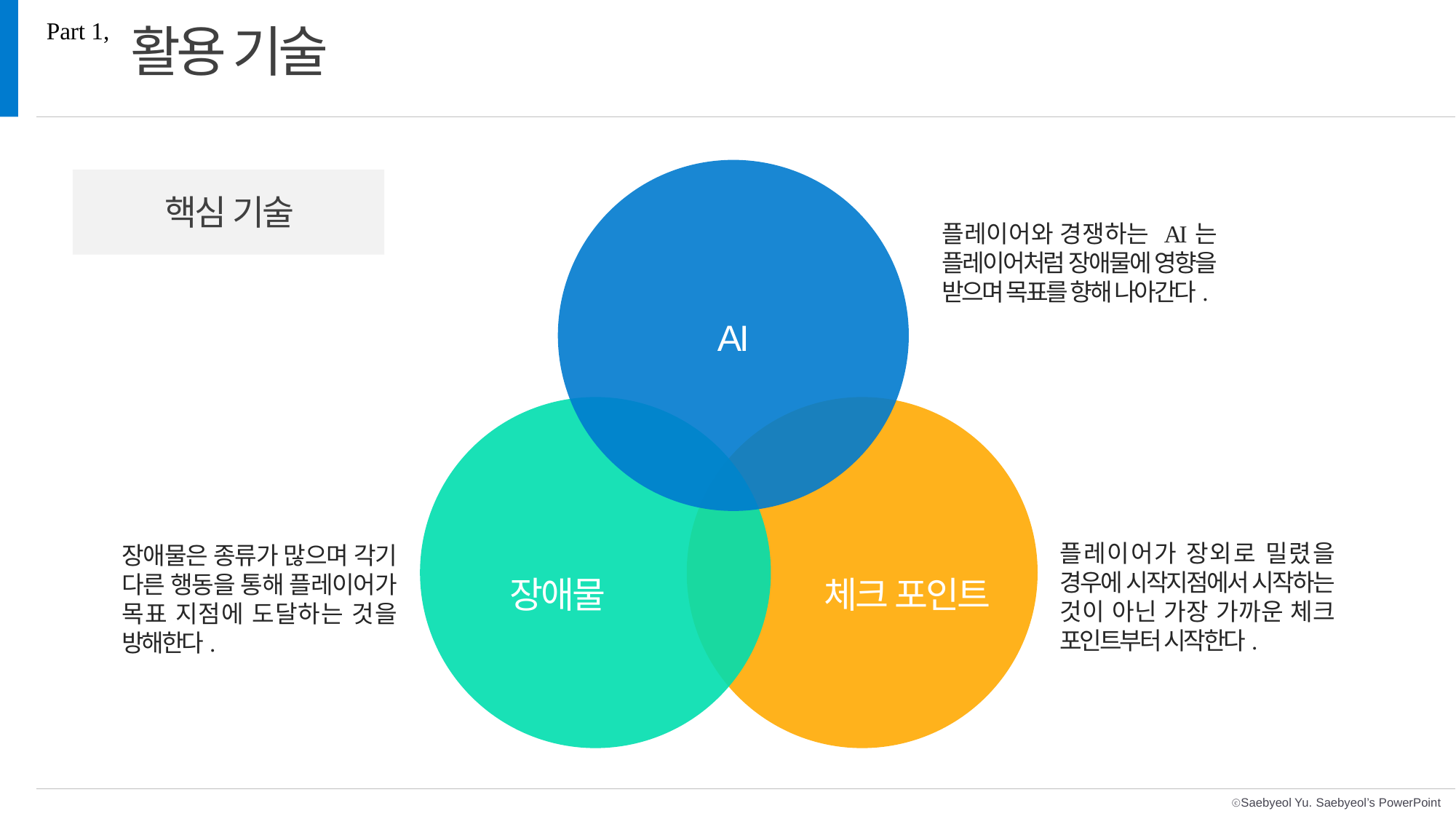

Part 1,
활용 기술

핵심 기술
플레이어와 경쟁하는 AI는 플레이어처럼 장애물에 영향을 받으며 목표를 향해 나아간다.
AI

플레이어가 장외로 밀렸을 경우에 시작지점에서 시작하는 것이 아닌 가장 가까운 체크 포인트부터 시작한다.
장애물은 종류가 많으며 각기 다른 행동을 통해 플레이어가 목표 지점에 도달하는 것을 방해한다.
장애물
체크 포인트